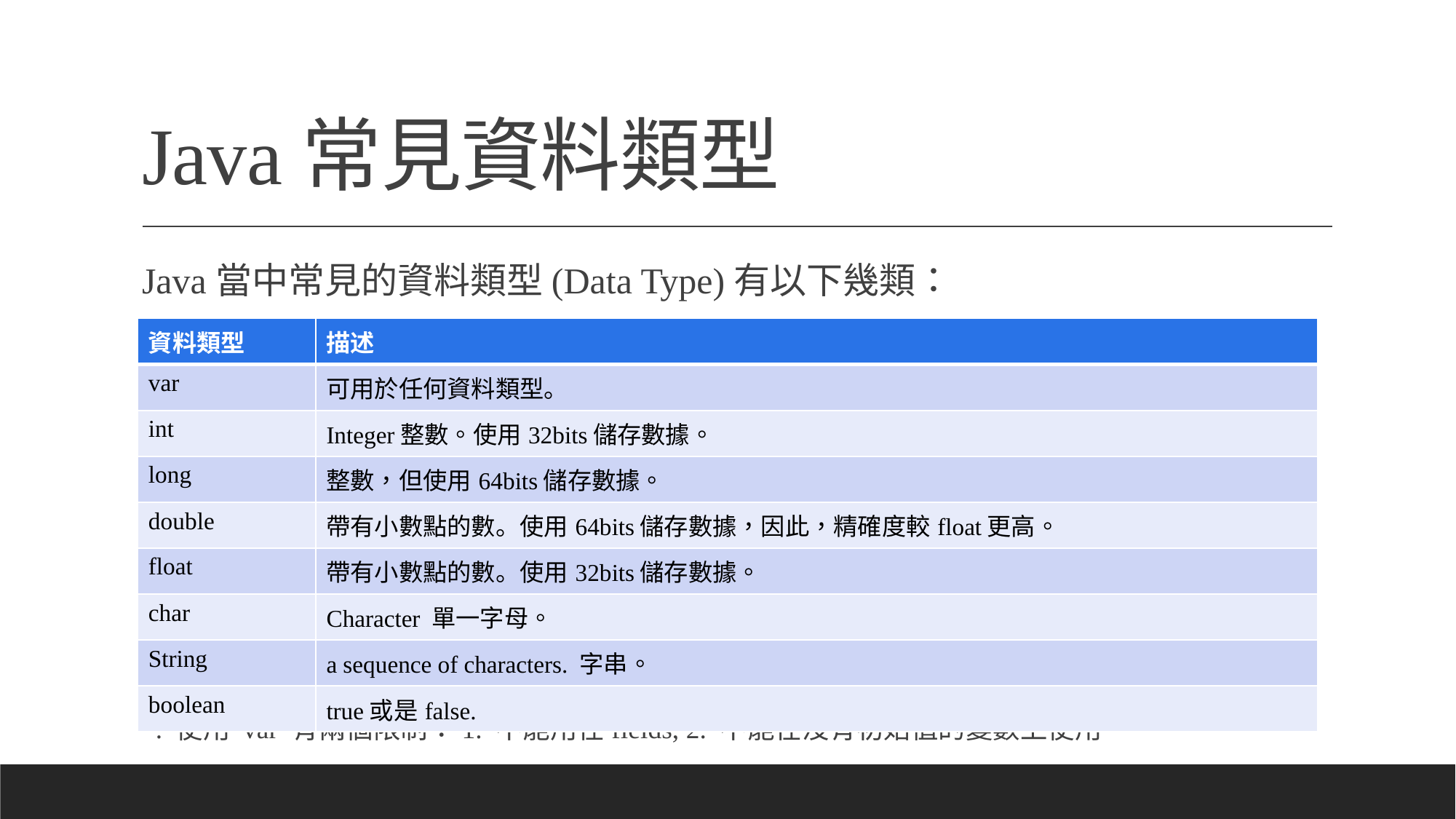

# Java常見資料類型
Java當中常見的資料類型(Data Type)有以下幾類：

*. 使用 var 有兩個限制：1. 不能用在fields, 2. 不能在沒有初始值的變數上使用。

| 資料類型 | 描述 |
| --- | --- |
| var | 可用於任何資料類型。 |
| int | Integer整數。使用32bits儲存數據。 |
| long | 整數，但使用64bits儲存數據。 |
| double | 帶有小數點的數。使用64bits儲存數據，因此，精確度較float更高。 |
| float | 帶有小數點的數。使用32bits儲存數據。 |
| char | Character 單一字母。 |
| String | a sequence of characters. 字串。 |
| boolean | true或是false. |